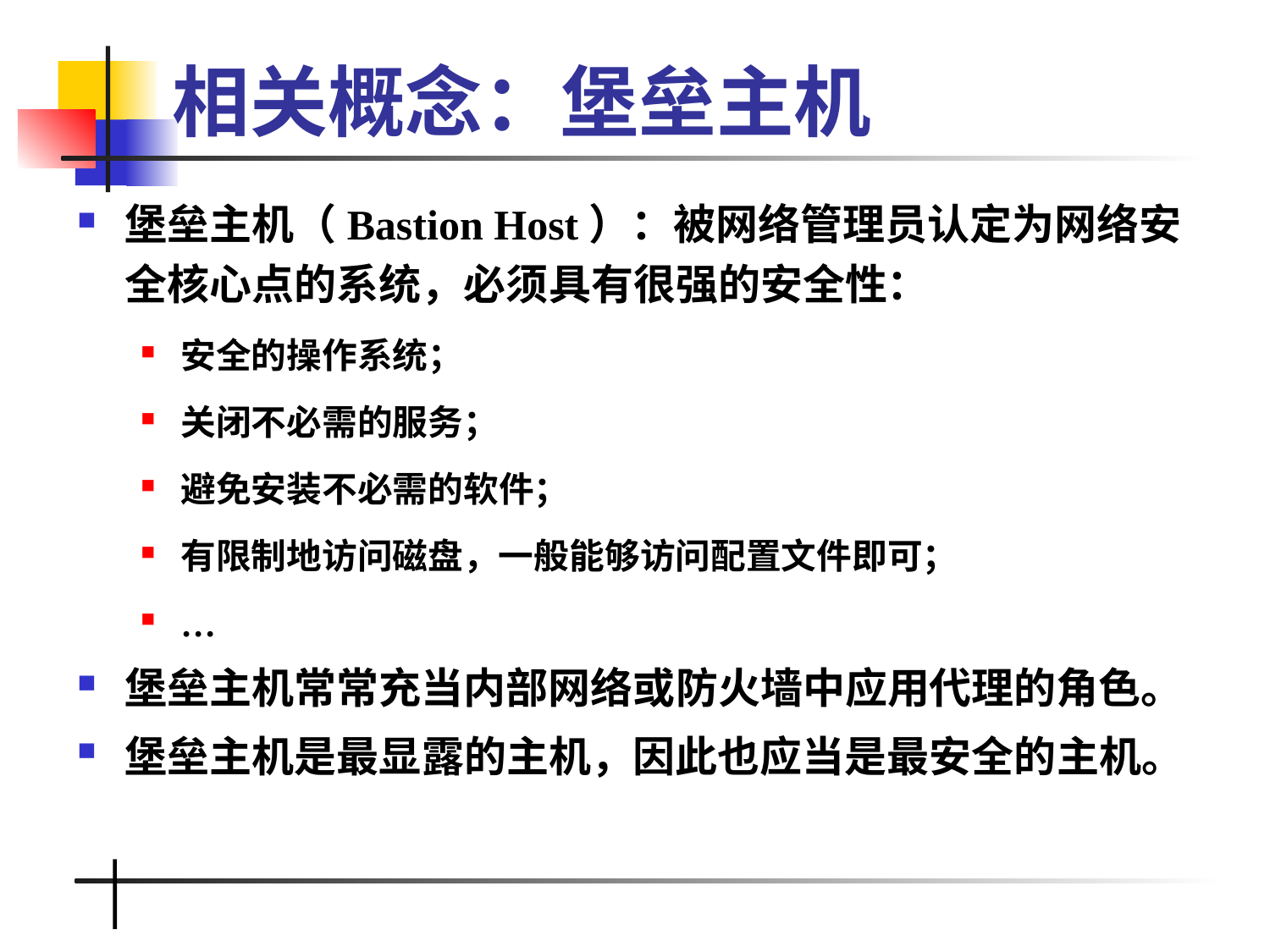

# 相关概念：堡垒主机
堡垒主机（Bastion Host）：被网络管理员认定为网络安全核心点的系统，必须具有很强的安全性：
安全的操作系统；
关闭不必需的服务；
避免安装不必需的软件；
有限制地访问磁盘，一般能够访问配置文件即可；
…
堡垒主机常常充当内部网络或防火墙中应用代理的角色。
堡垒主机是最显露的主机，因此也应当是最安全的主机。